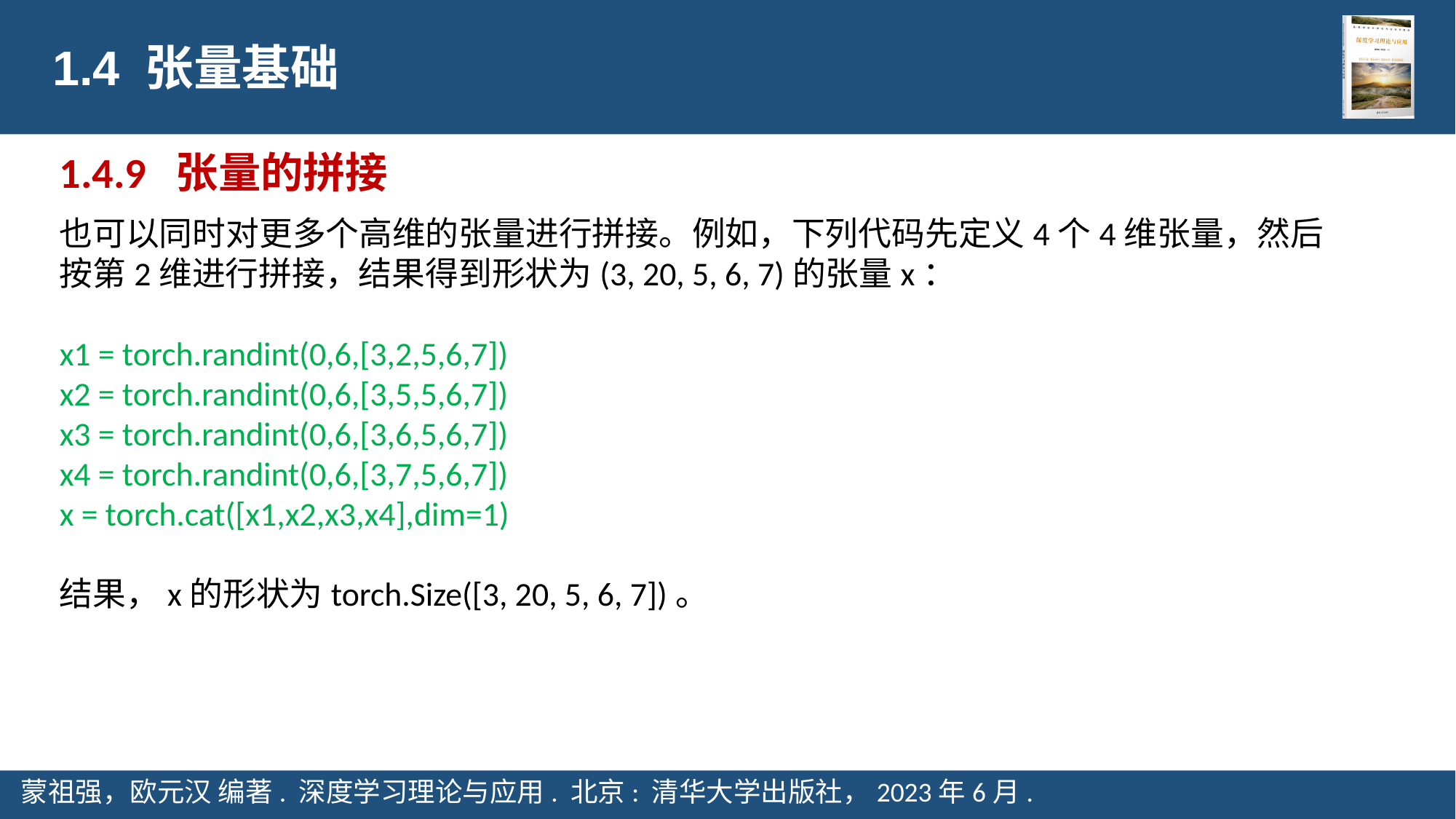

1.4 张量基础

1.4.9  张量的拼接
也可以同时对更多个高维的张量进行拼接。例如，下列代码先定义4个4维张量，然后按第2维进行拼接，结果得到形状为(3, 20, 5, 6, 7)的张量x：

x1 = torch.randint(0,6,[3,2,5,6,7])
x2 = torch.randint(0,6,[3,5,5,6,7])
x3 = torch.randint(0,6,[3,6,5,6,7])
x4 = torch.randint(0,6,[3,7,5,6,7])
x = torch.cat([x1,x2,x3,x4],dim=1)

结果，x的形状为torch.Size([3, 20, 5, 6, 7])。